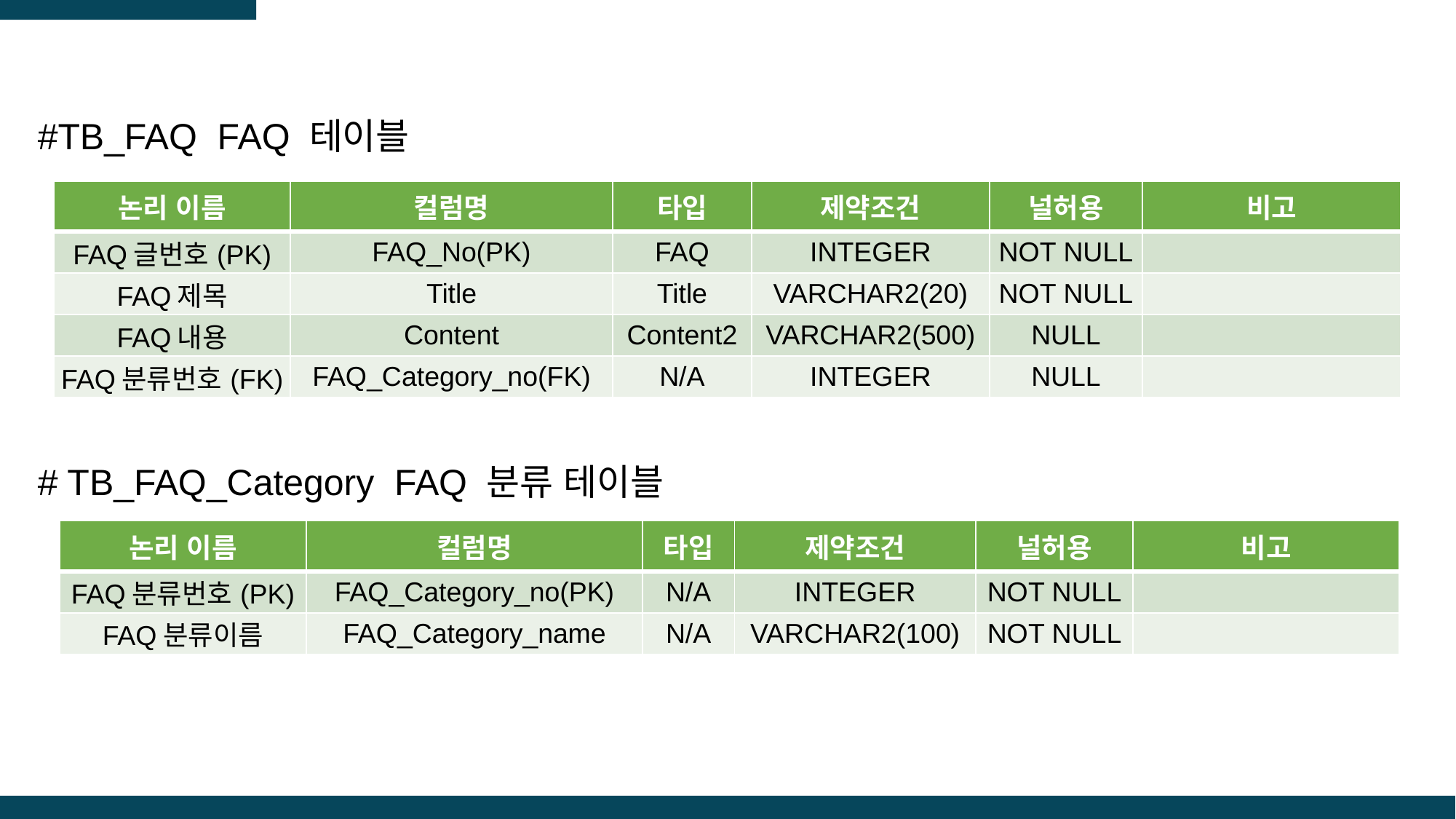

# #TB_FAQ  FAQ 테이블
| 논리 이름 | 컬럼명 | 타입 | 제약조건 | 널허용 | 비고 |
| --- | --- | --- | --- | --- | --- |
| FAQ글번호(PK) | FAQ\_No(PK) | FAQ | INTEGER | NOT NULL |  |
| FAQ제목 | Title | Title | VARCHAR2(20) | NOT NULL |  |
| FAQ내용 | Content | Content2 | VARCHAR2(500) | NULL |  |
| FAQ분류번호(FK) | FAQ\_Category\_no(FK) | N/A | INTEGER | NULL |  |
# TB_FAQ_Category  FAQ 분류 테이블
| 논리 이름 | 컬럼명 | 타입 | 제약조건 | 널허용 | 비고 |
| --- | --- | --- | --- | --- | --- |
| FAQ분류번호(PK) | FAQ\_Category\_no(PK) | N/A | INTEGER | NOT NULL |  |
| FAQ분류이름 | FAQ\_Category\_name | N/A | VARCHAR2(100) | NOT NULL |  |